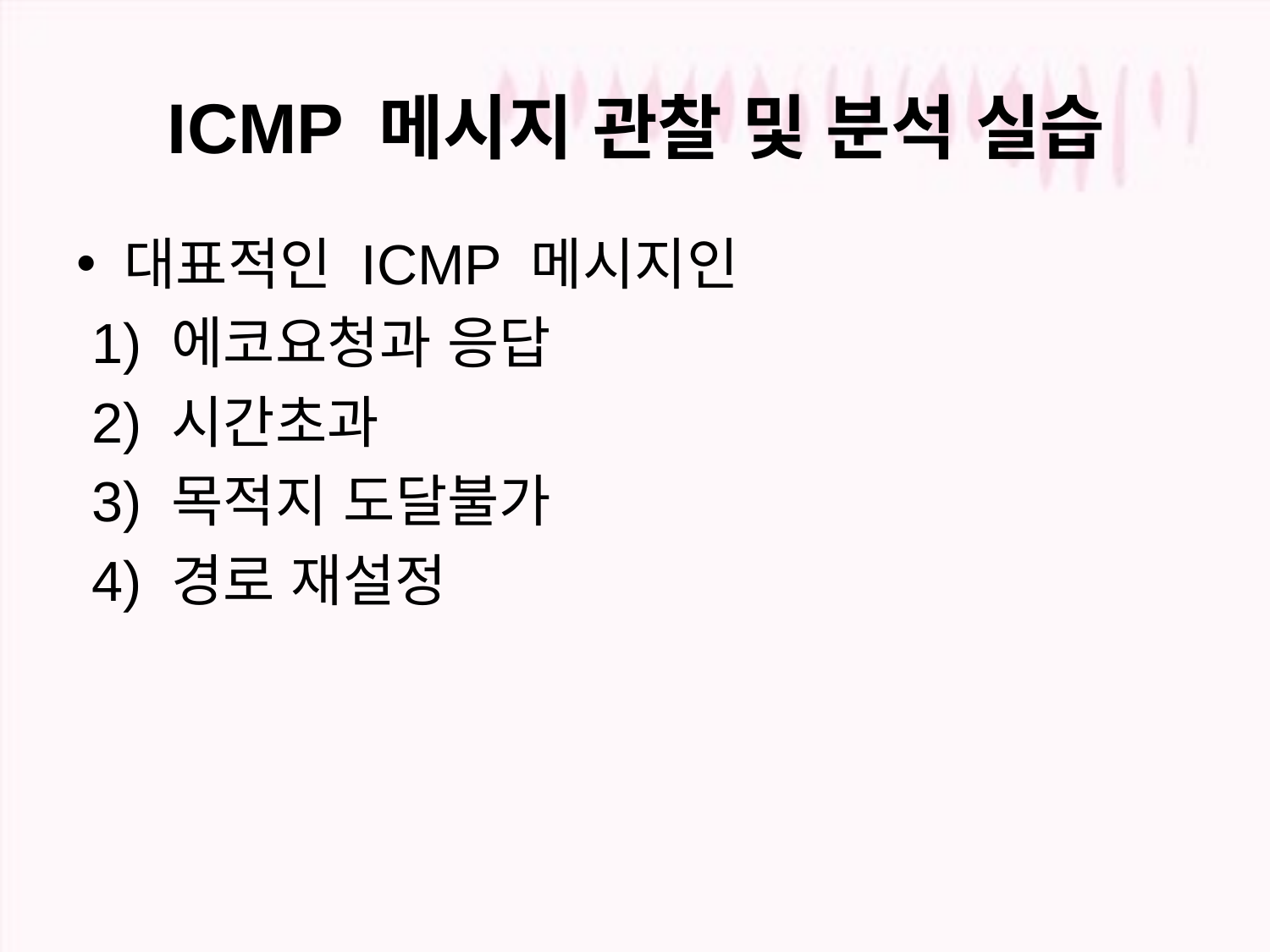

ICMP 메시지 관찰 및 분석 실습
대표적인 ICMP 메시지인
 1) 에코요청과 응답
 2) 시간초과
 3) 목적지 도달불가
 4) 경로 재설정